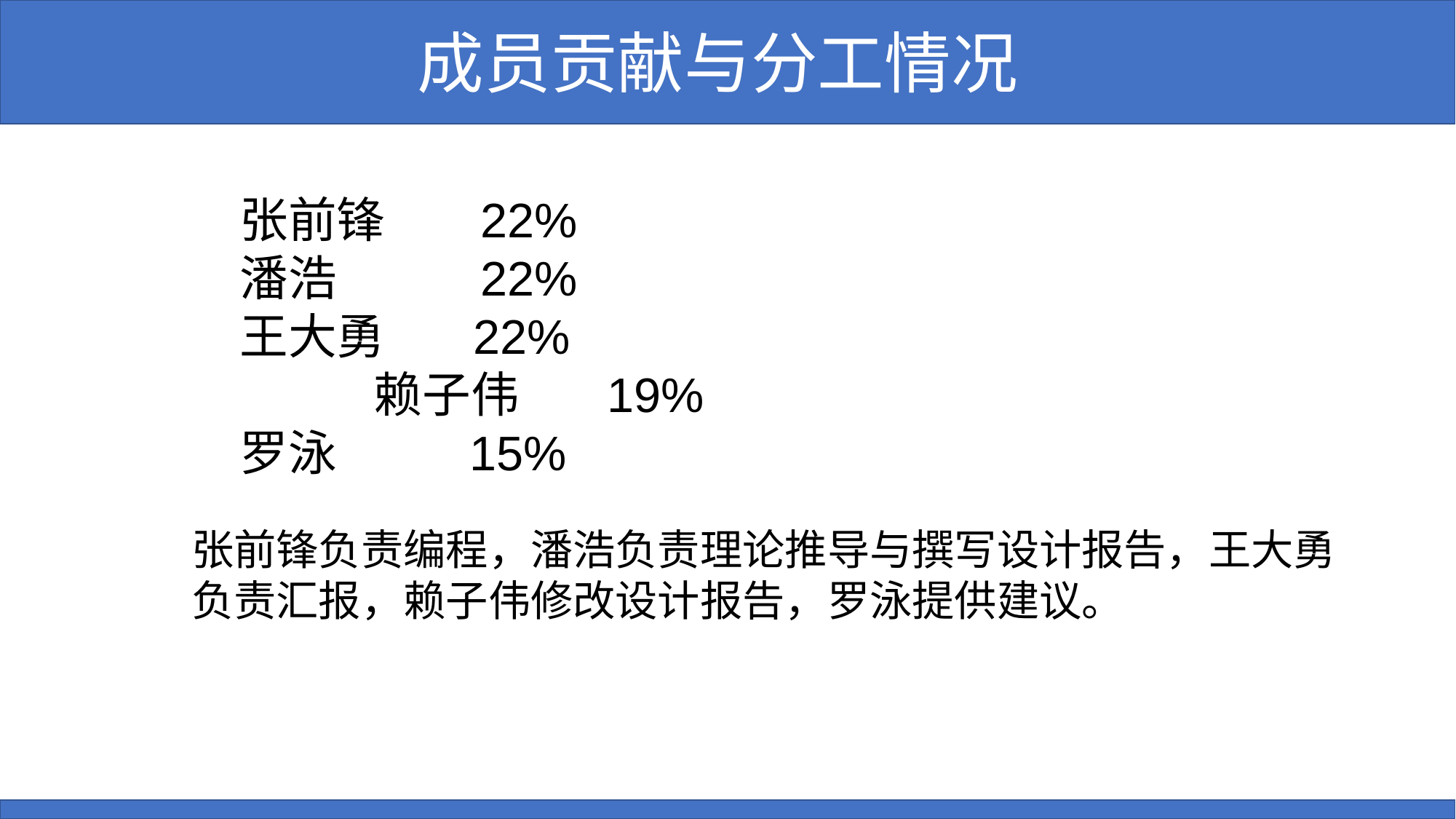

Sampling and Reconstruction
成员贡献与分工情况
张前锋	 22%
潘浩		 22%
王大勇       22%		 赖子伟       19%
罗泳	          15%
张前锋负责编程，潘浩负责理论推导与撰写设计报告，王大勇
负责汇报，赖子伟修改设计报告，罗泳提供建议。